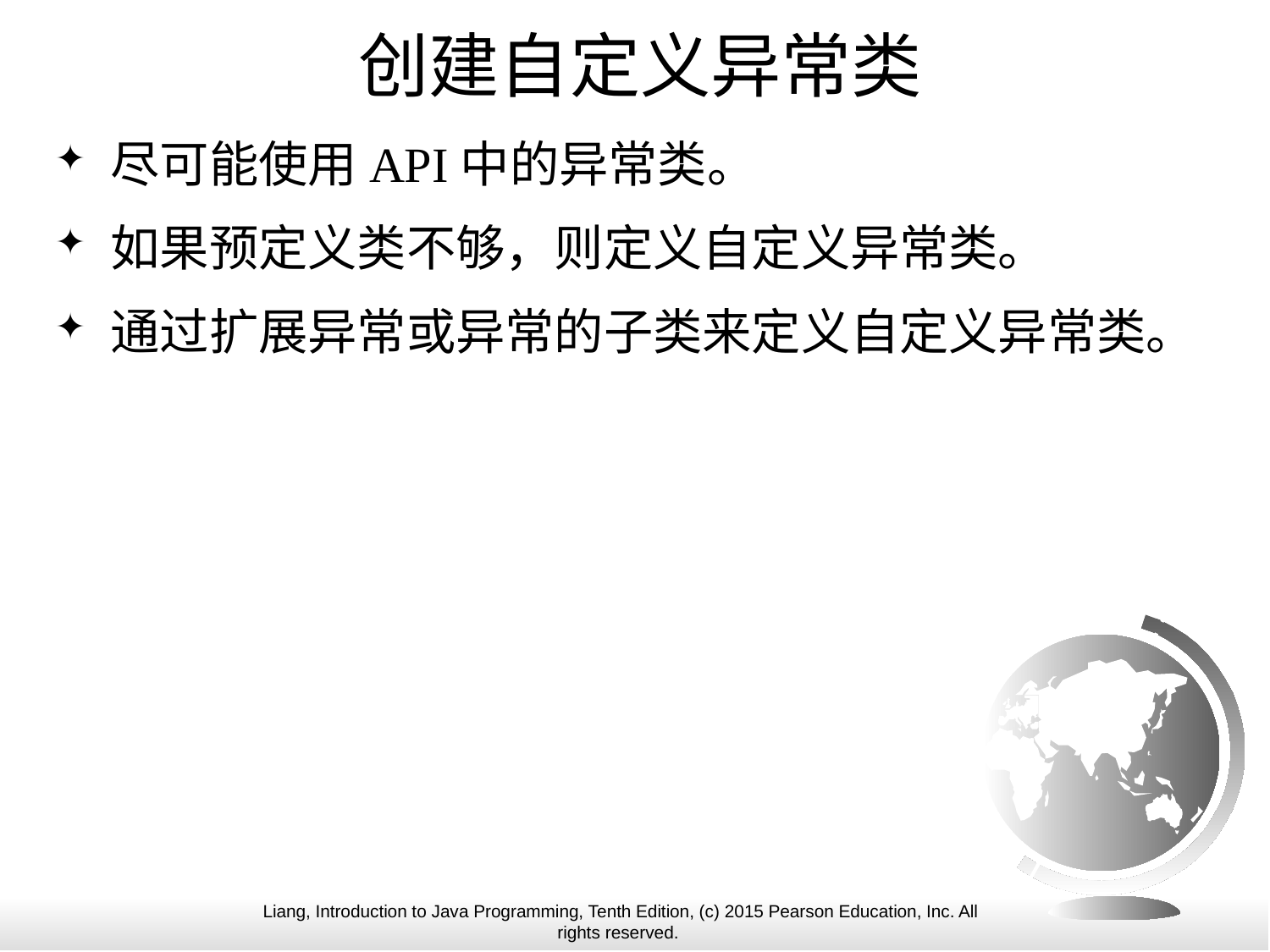

# 创建自定义异常类
尽可能使用API中的异常类。
如果预定义类不够，则定义自定义异常类。
通过扩展异常或异常的子类来定义自定义异常类。
38